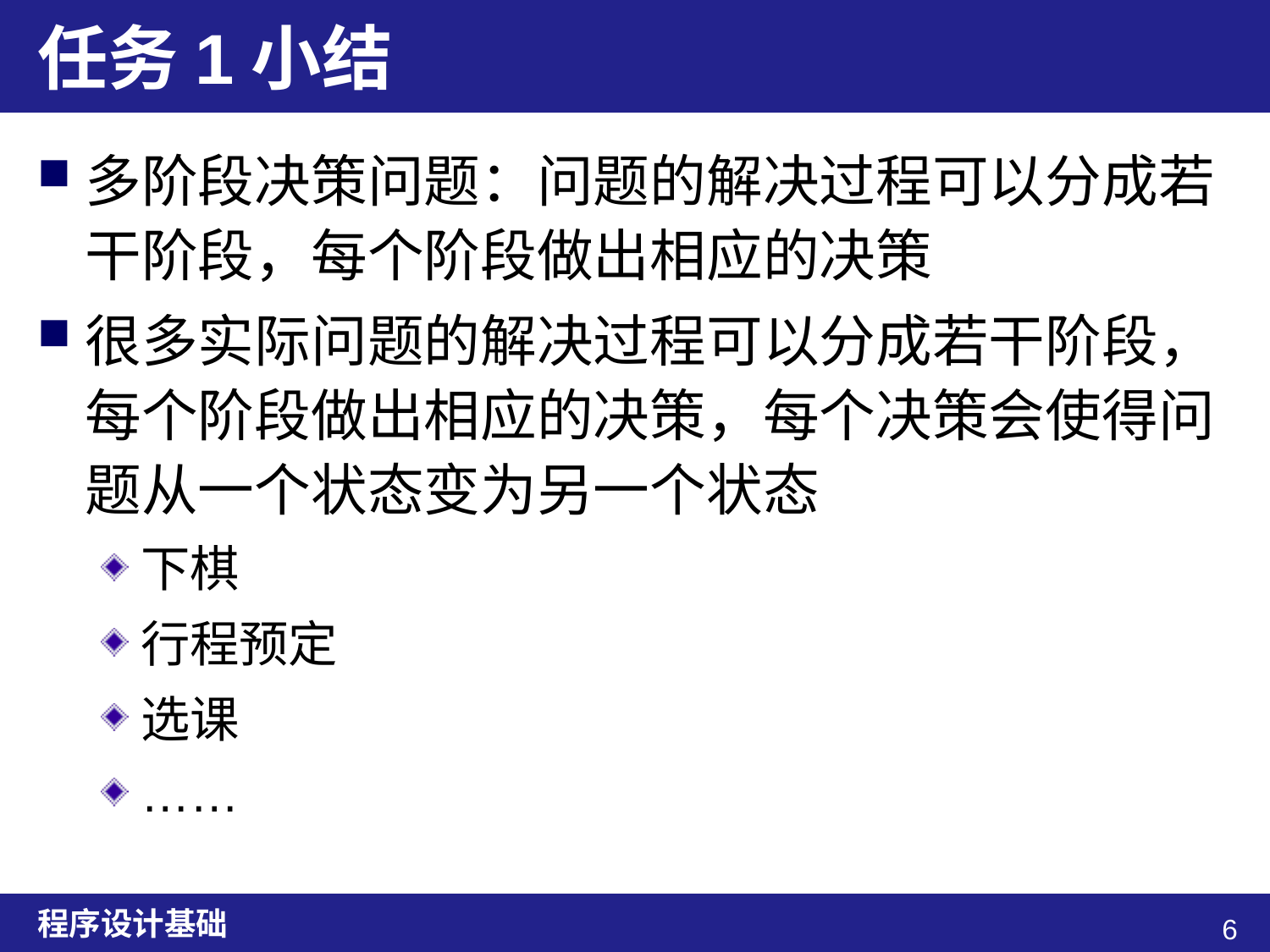

# 任务1小结
多阶段决策问题：问题的解决过程可以分成若干阶段，每个阶段做出相应的决策
很多实际问题的解决过程可以分成若干阶段，每个阶段做出相应的决策，每个决策会使得问题从一个状态变为另一个状态
下棋
行程预定
选课
……